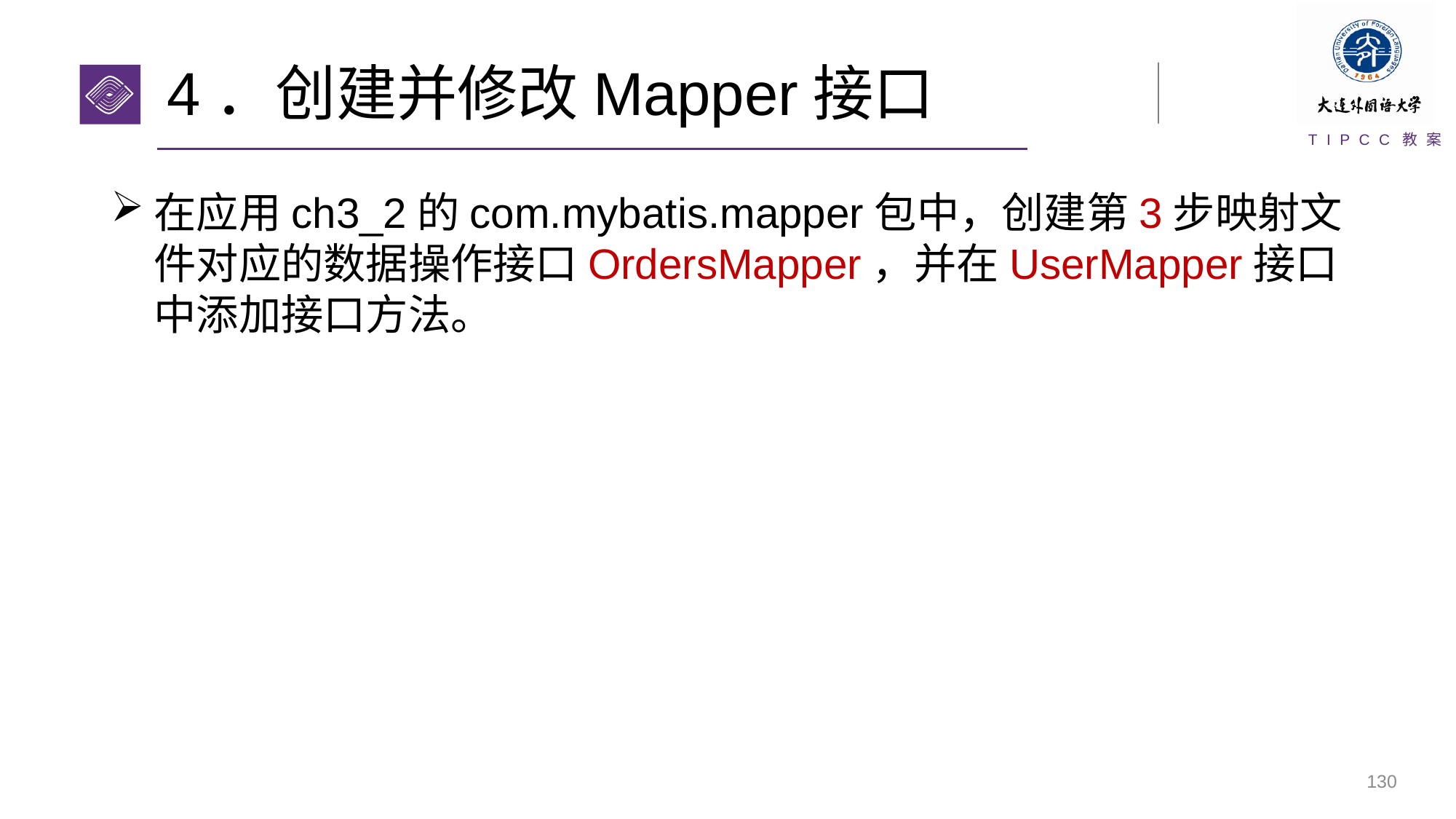

# 4．创建并修改Mapper接口
在应用ch3_2的com.mybatis.mapper包中，创建第3步映射文件对应的数据操作接口OrdersMapper，并在UserMapper接口中添加接口方法。
130